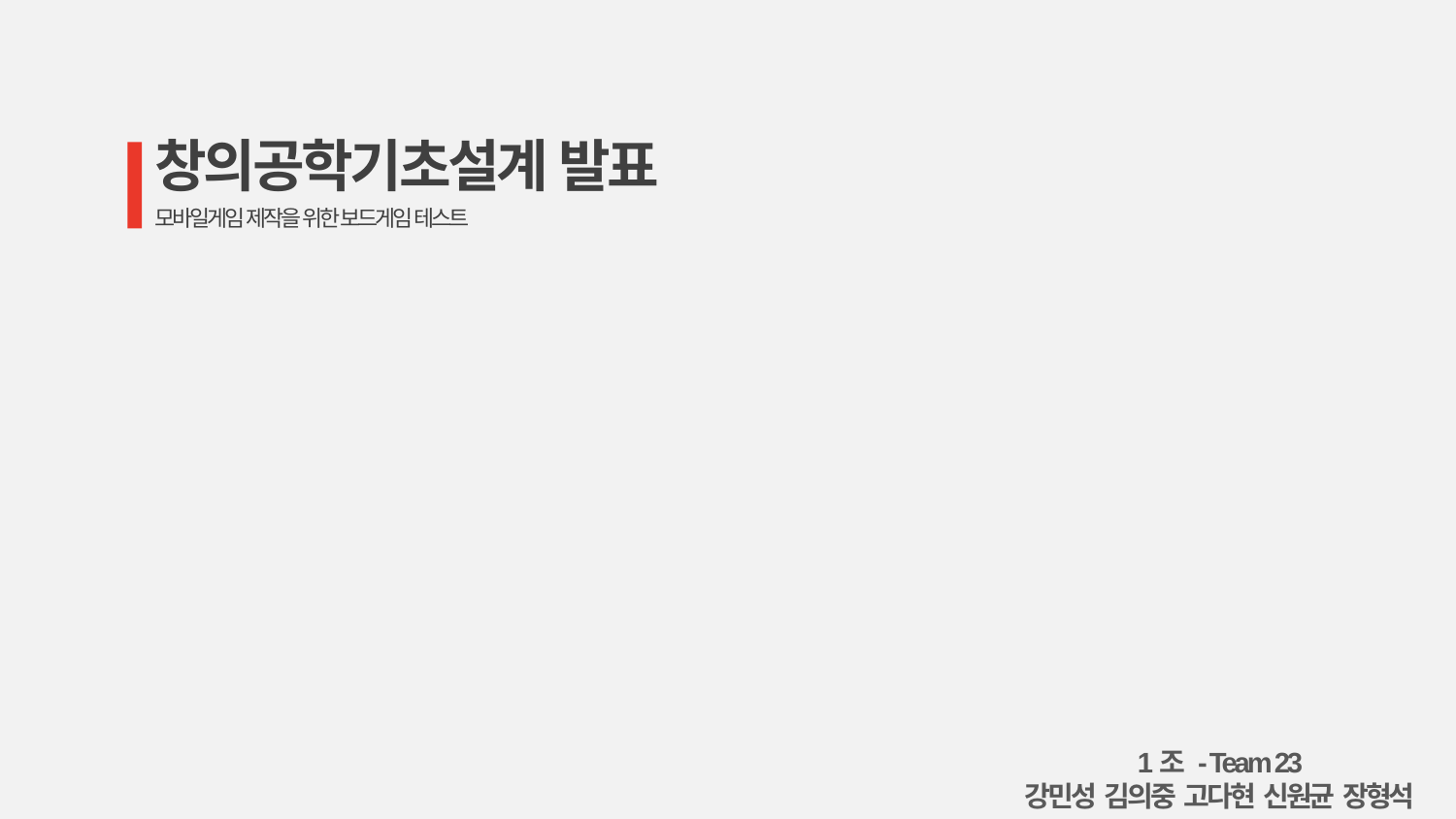

창의공학기초설계 발표

모바일게임 제작을 위한 보드게임 테스트
1조 - Team 23
강민성  김의중  고다현  신원균  장형석